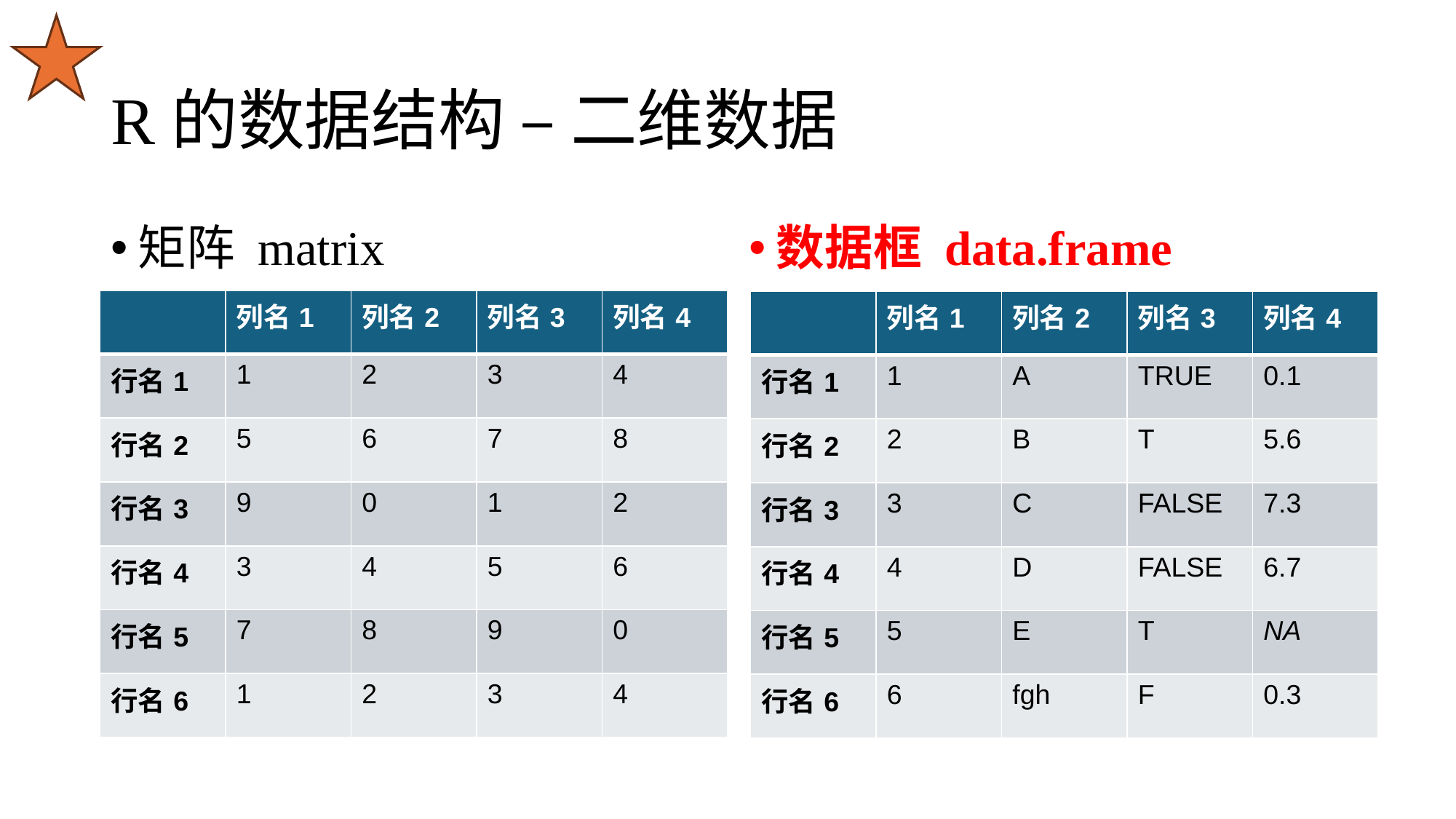

# R的数据结构 – 二维数据
矩阵 matrix
数据框 data.frame
|  | 列名1 | 列名2 | 列名3 | 列名4 |
| --- | --- | --- | --- | --- |
| 行名1 | 1 | 2 | 3 | 4 |
| 行名2 | 5 | 6 | 7 | 8 |
| 行名3 | 9 | 0 | 1 | 2 |
| 行名4 | 3 | 4 | 5 | 6 |
| 行名5 | 7 | 8 | 9 | 0 |
| 行名6 | 1 | 2 | 3 | 4 |
|  | 列名1 | 列名2 | 列名3 | 列名4 |
| --- | --- | --- | --- | --- |
| 行名1 | 1 | A | TRUE | 0.1 |
| 行名2 | 2 | B | T | 5.6 |
| 行名3 | 3 | C | FALSE | 7.3 |
| 行名4 | 4 | D | FALSE | 6.7 |
| 行名5 | 5 | E | T | NA |
| 行名6 | 6 | fgh | F | 0.3 |